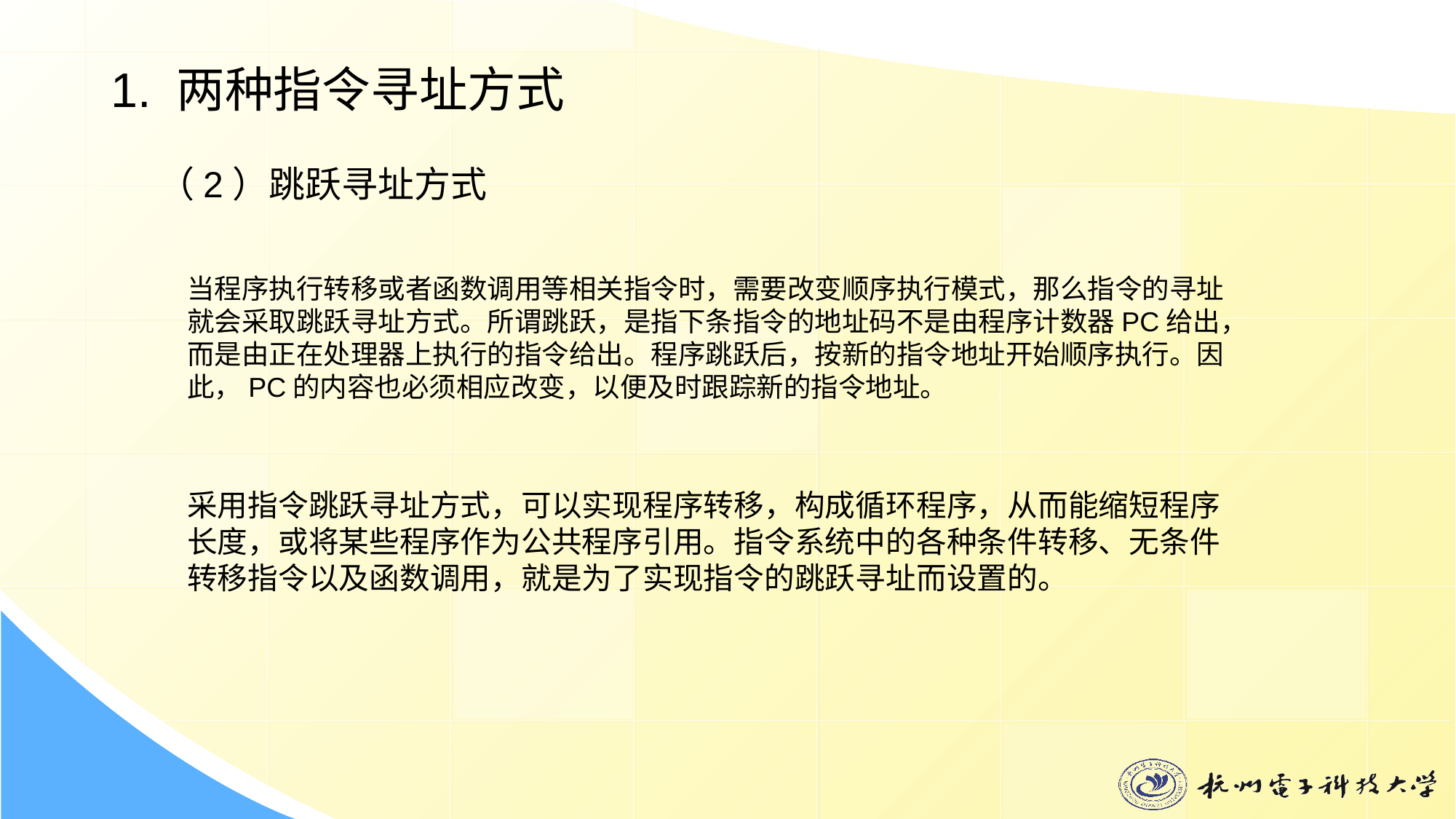

1. 两种指令寻址方式
（2）跳跃寻址方式
当程序执行转移或者函数调用等相关指令时，需要改变顺序执行模式，那么指令的寻址就会采取跳跃寻址方式。所谓跳跃，是指下条指令的地址码不是由程序计数器PC给出，而是由正在处理器上执行的指令给出。程序跳跃后，按新的指令地址开始顺序执行。因此，PC的内容也必须相应改变，以便及时跟踪新的指令地址。
采用指令跳跃寻址方式，可以实现程序转移，构成循环程序，从而能缩短程序长度，或将某些程序作为公共程序引用。指令系统中的各种条件转移、无条件转移指令以及函数调用，就是为了实现指令的跳跃寻址而设置的。